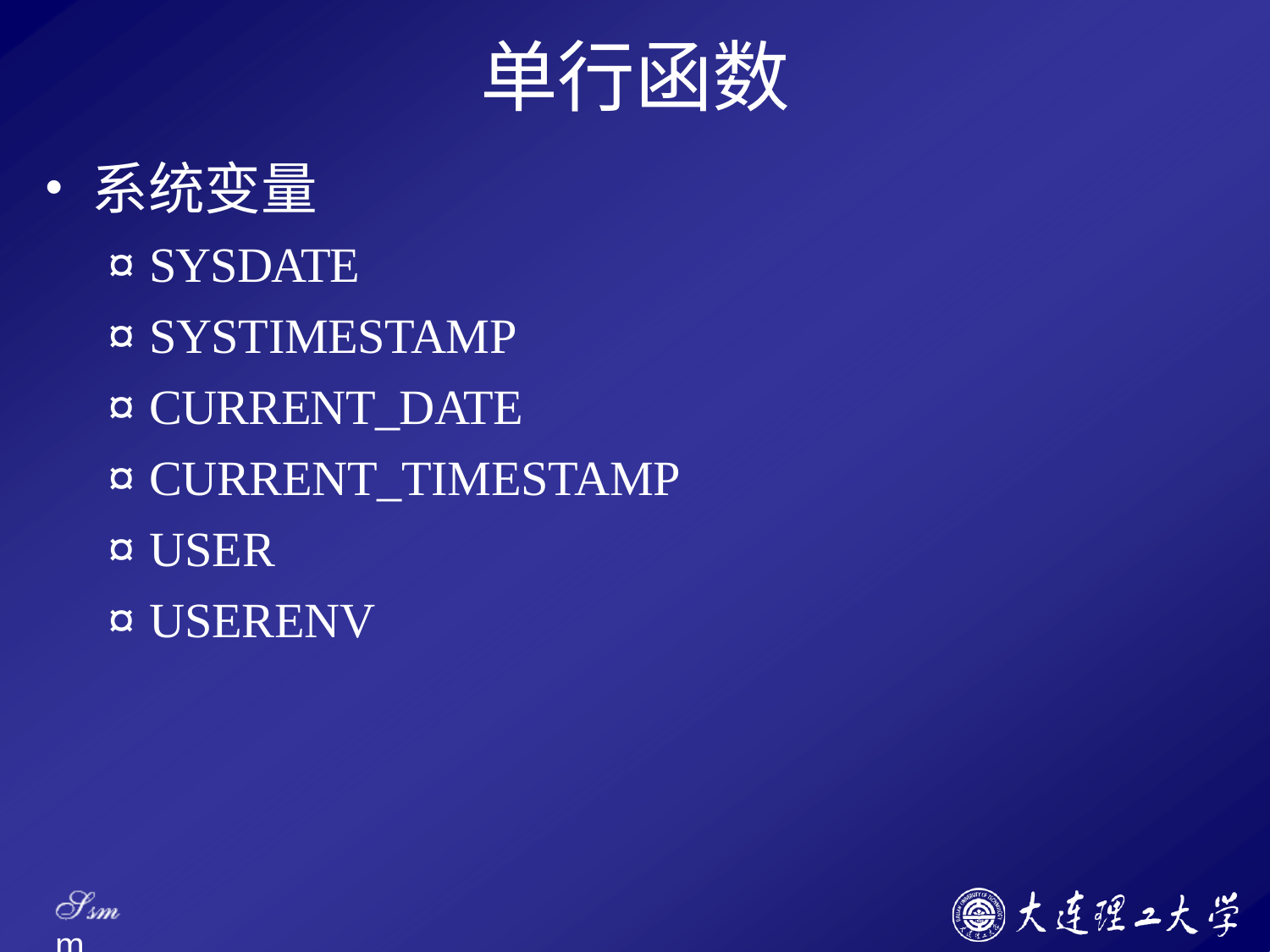

# 单行函数
系统变量
¤ SYSDATE
¤ SYSTIMESTAMP
¤ CURRENT_DATE
¤ CURRENT_TIMESTAMP
¤ USER
¤ USERENV

Ssm